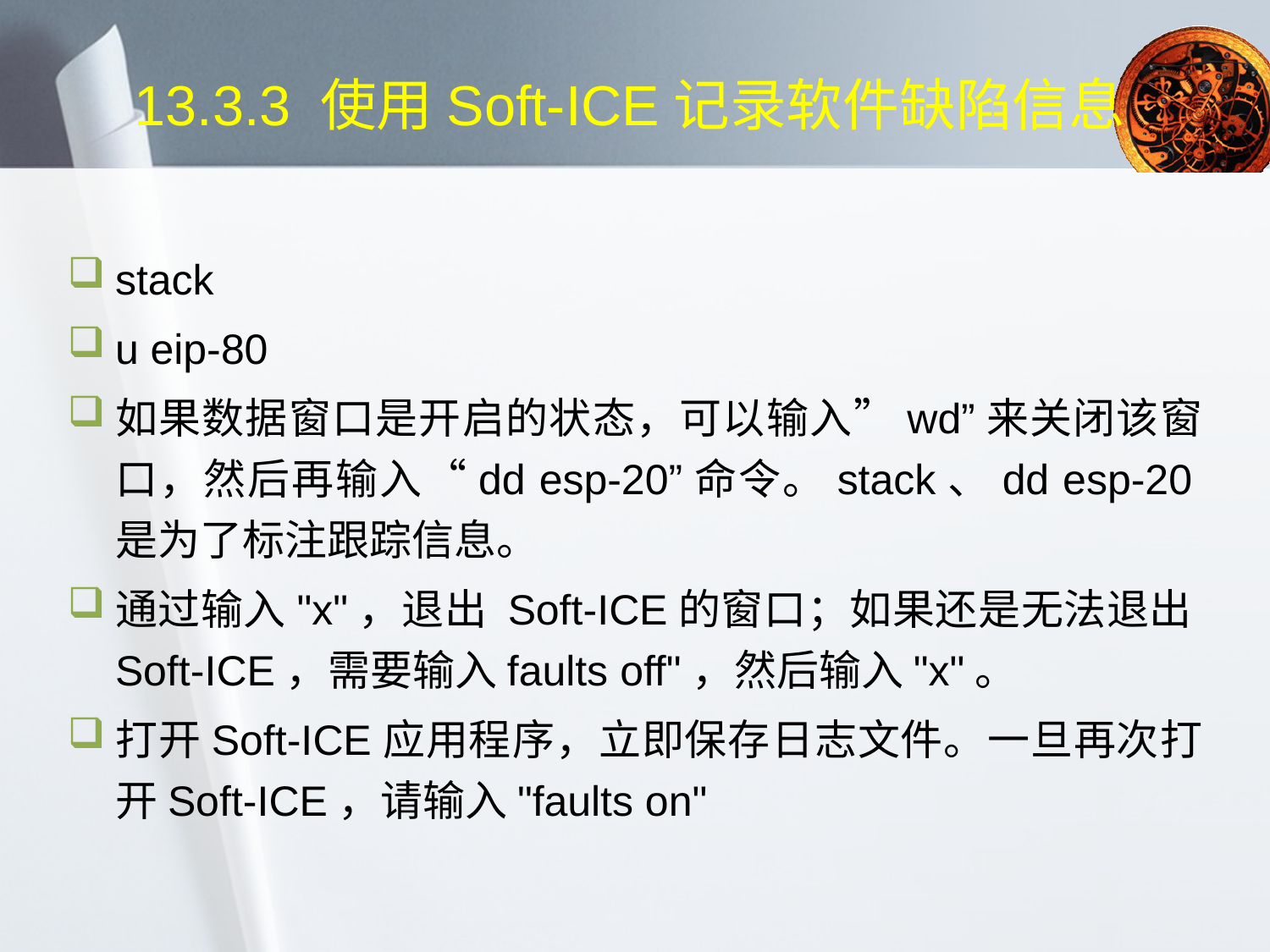

# 13.3.3 使用Soft-ICE记录软件缺陷信息
stack
u eip-80
如果数据窗口是开启的状态，可以输入”wd”来关闭该窗口，然后再输入“dd esp-20”命令。stack、dd esp-20是为了标注跟踪信息。
通过输入"x"，退出 Soft-ICE的窗口；如果还是无法退出Soft-ICE，需要输入faults off"，然后输入"x"。
打开Soft-ICE应用程序，立即保存日志文件。一旦再次打开Soft-ICE，请输入"faults on"